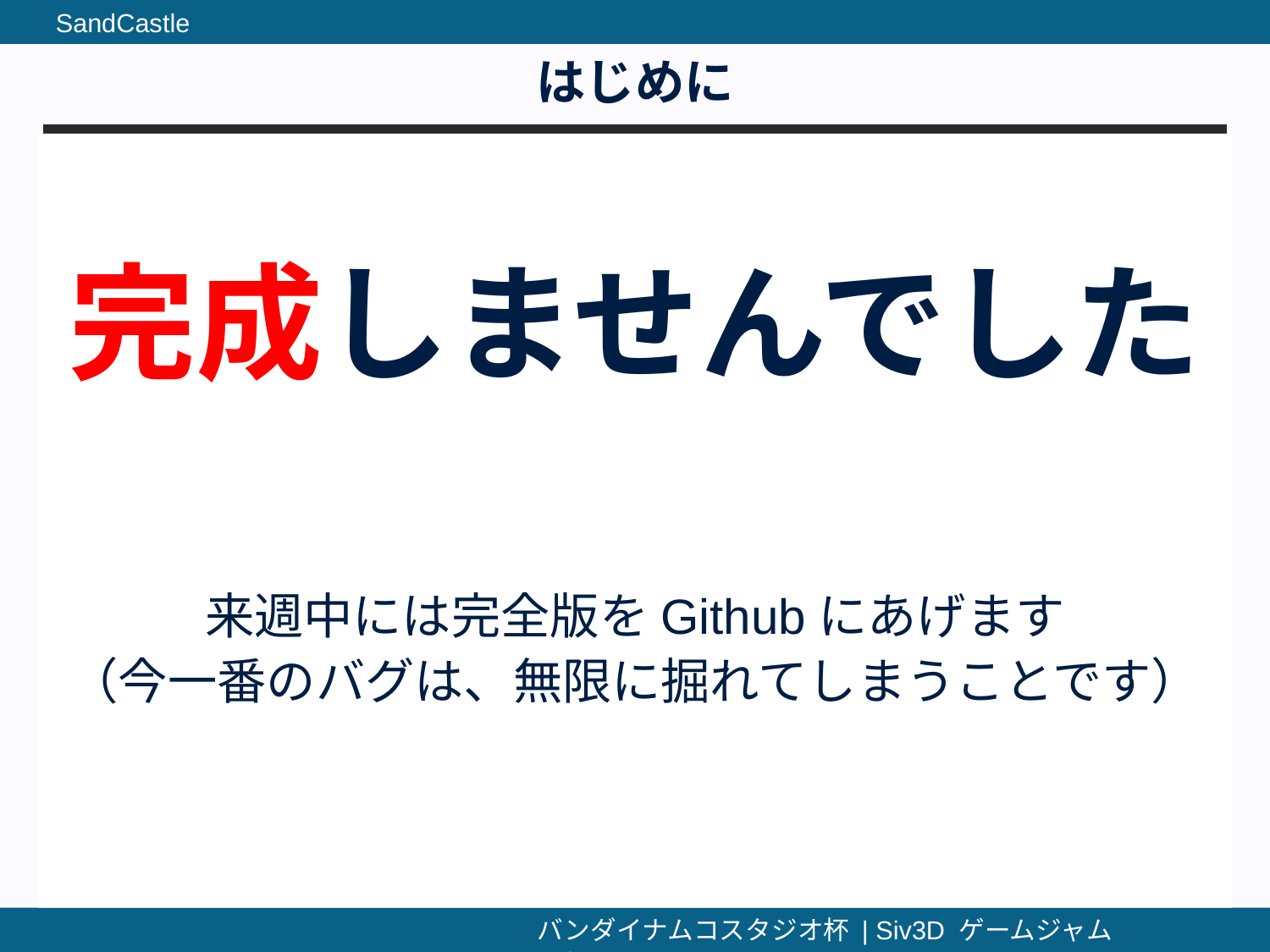

SandCastle
# はじめに

完成しませんでした
来週中には完全版をGithubにあげます
（今一番のバグは、無限に掘れてしまうことです）
バンダイナムコスタジオ杯 | Siv3D ゲームジャム　11/5